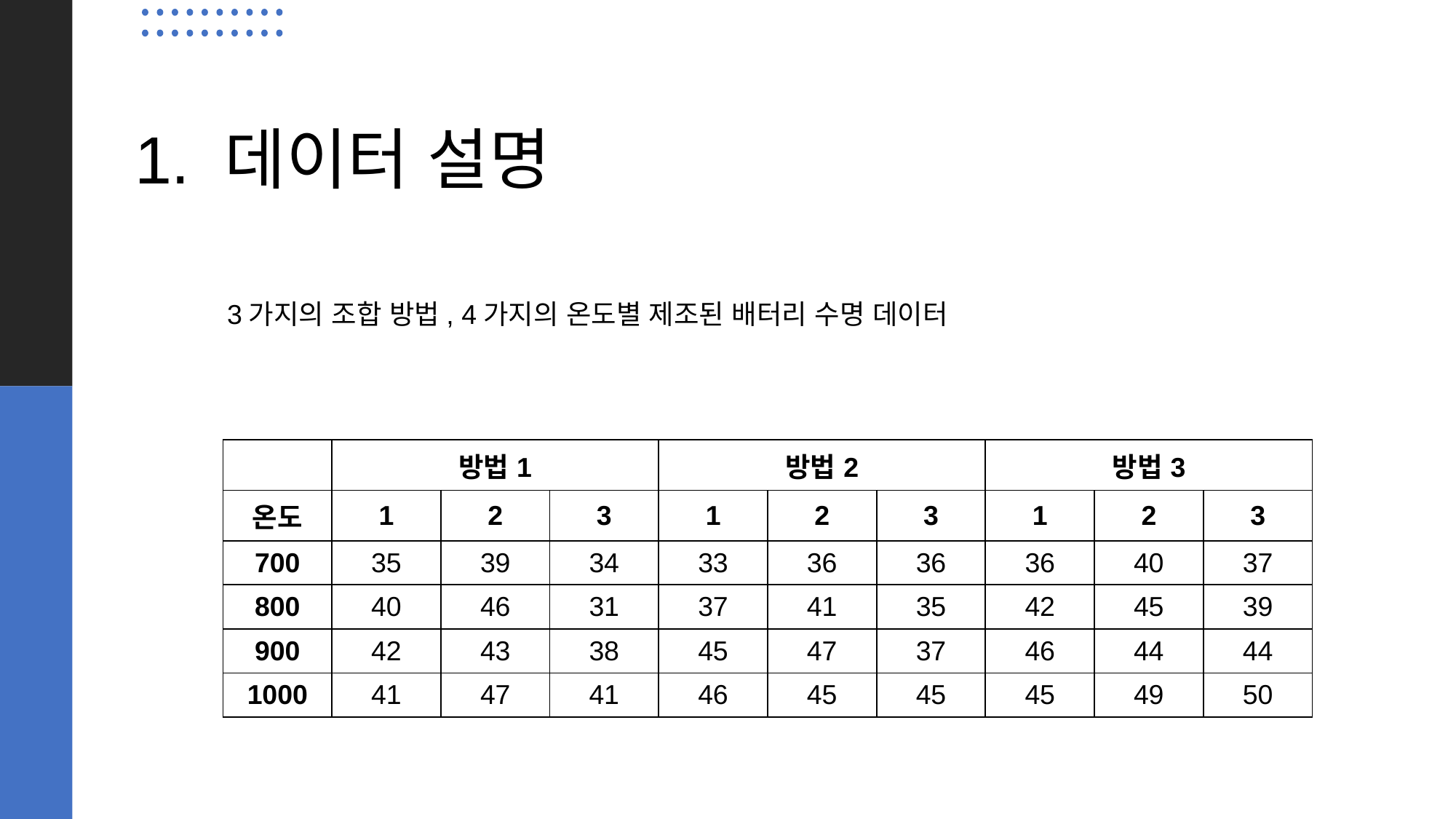

# 1. 데이터 설명
3가지의 조합 방법, 4가지의 온도별 제조된 배터리 수명 데이터

|  | 방법1 |  |  | 방법2 |  |  | 방법3 |  |  |
| --- | --- | --- | --- | --- | --- | --- | --- | --- | --- |
| 온도 | 1 | 2 | 3 | 1 | 2 | 3 | 1 | 2 | 3 |
| 700 | 35 | 39 | 34 | 33 | 36 | 36 | 36 | 40 | 37 |
| 800 | 40 | 46 | 31 | 37 | 41 | 35 | 42 | 45 | 39 |
| 900 | 42 | 43 | 38 | 45 | 47 | 37 | 46 | 44 | 44 |
| 1000 | 41 | 47 | 41 | 46 | 45 | 45 | 45 | 49 | 50 |